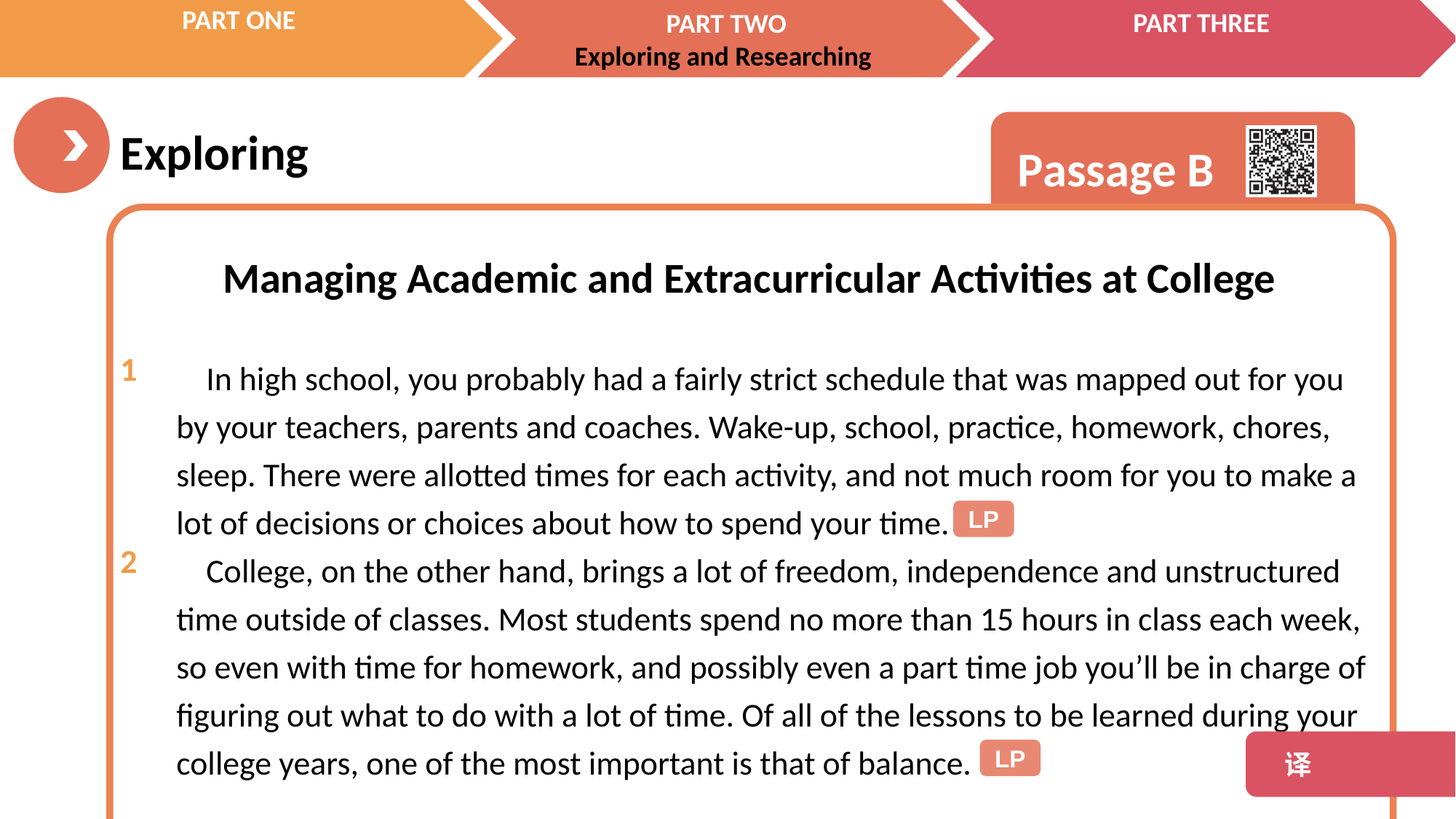

Managing Academic and Extracurricular Activities at College

    In high school, you probably had a fairly strict schedule that was mapped out for you
by your teachers, parents and coaches. Wake-up, school, practice, homework, chores, sleep. There were allotted times for each activity, and not much room for you to make a lot of decisions or choices about how to spend your time.
    College, on the other hand, brings a lot of freedom, independence and unstructured
time outside of classes. Most students spend no more than 15 hours in class each week,
so even with time for homework, and possibly even a part time job you’ll be in charge of
figuring out what to do with a lot of time. Of all of the lessons to be learned during your
college years, one of the most important is that of balance.

1

2

LP
   译
LP